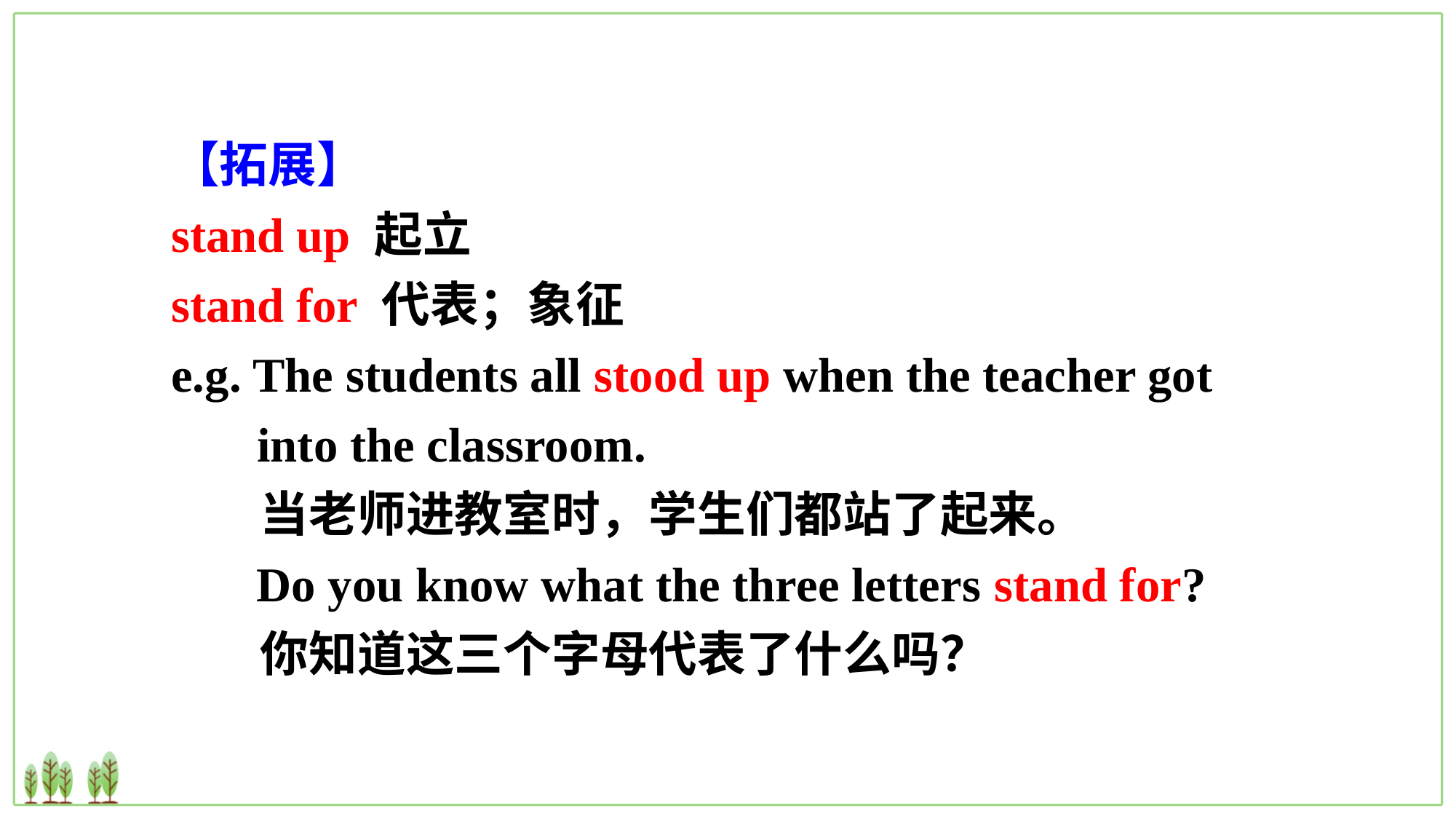

【拓展】
stand up 起立
stand for 代表；象征
e.g. The students all stood up when the teacher got into the classroom.
       当老师进教室时，学生们都站了起来。
       Do you know what the three letters stand for?
       你知道这三个字母代表了什么吗？